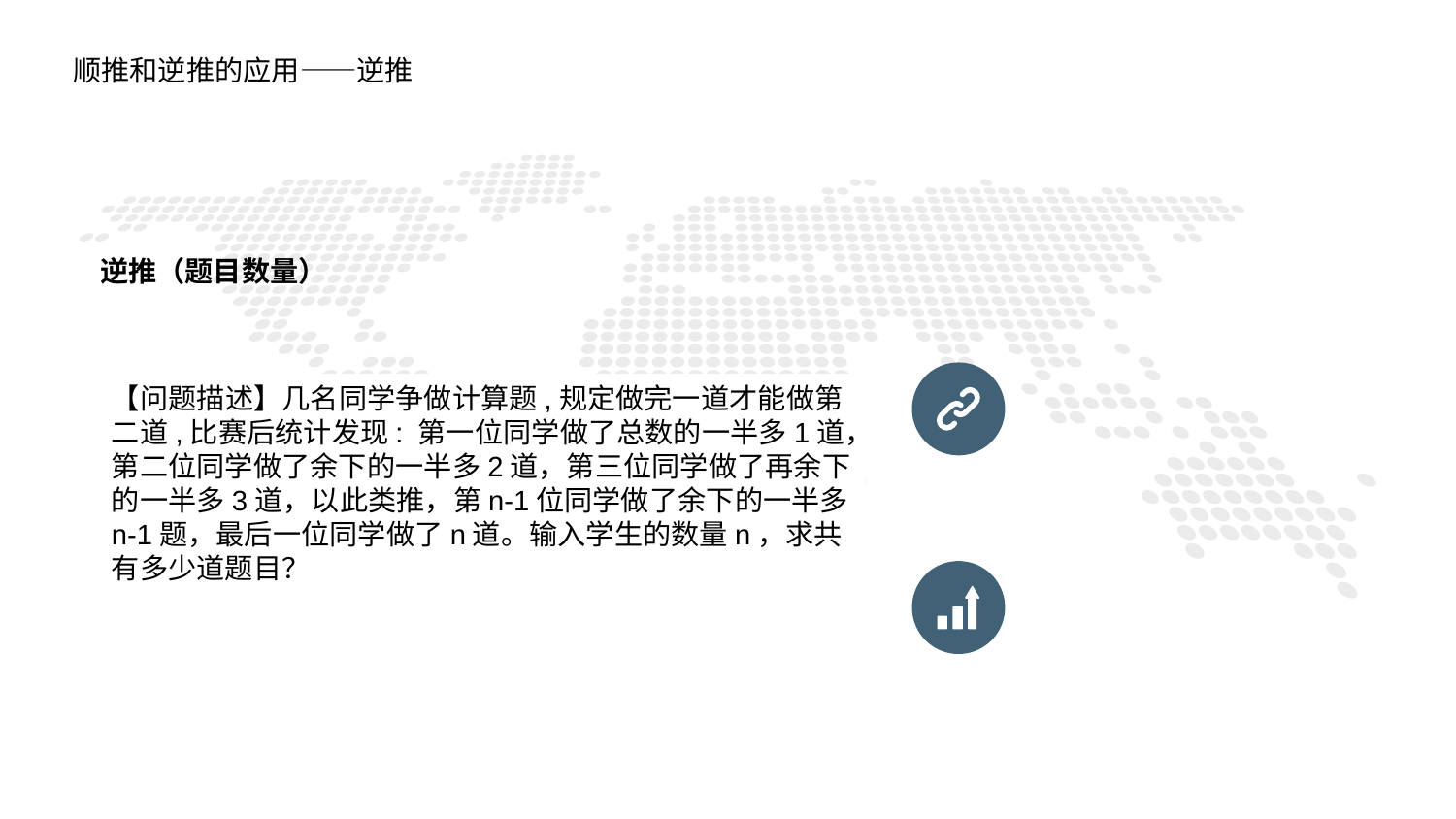

顺推和逆推的应用——逆推
逆推（题目数量）
1

【问题描述】几名同学争做计算题,规定做完一道才能做第二道,比赛后统计发现: 第一位同学做了总数的一半多1道，第二位同学做了余下的一半多2道，第三位同学做了再余下的一半多3道，以此类推，第n-1位同学做了余下的一半多n-1题，最后一位同学做了n道。输入学生的数量n，求共有多少道题目？

PART  ONE